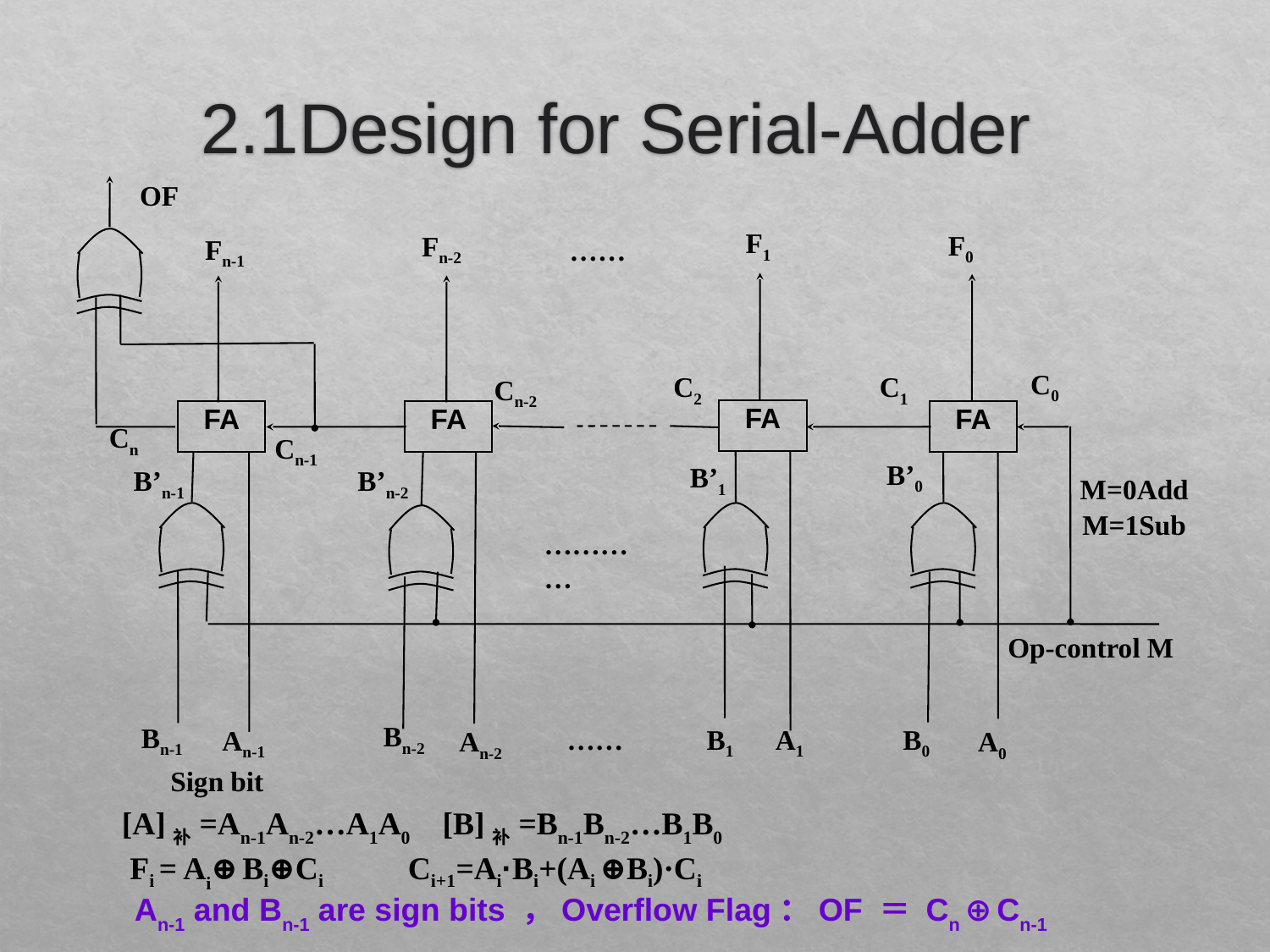

# 2.1Design for Serial-Adder

OF
F1
F0
Fn-2

Fn-1
……

C0
C2
C1
Cn-2
FA
FA
FA
FA
Cn

Cn-1

B’0
B’1
B’n-1
B’n-2
M=0Add

M=1Sub

…………

Op-control M
Bn-2
Bn-1
……
B1
A1
B0
An-1
An-2
A0
Sign bit
[A]补=An-1An-2…A1A0    [B]补=Bn-1Bn-2…B1B0
 Fi = Ai⊕ Bi⊕Ci   	    Ci+1=Ai·Bi+(Ai ⊕Bi)·Ci
An-1 and Bn-1 are sign bits ，Overflow Flag：OF ＝ Cn ⊕ Cn-1